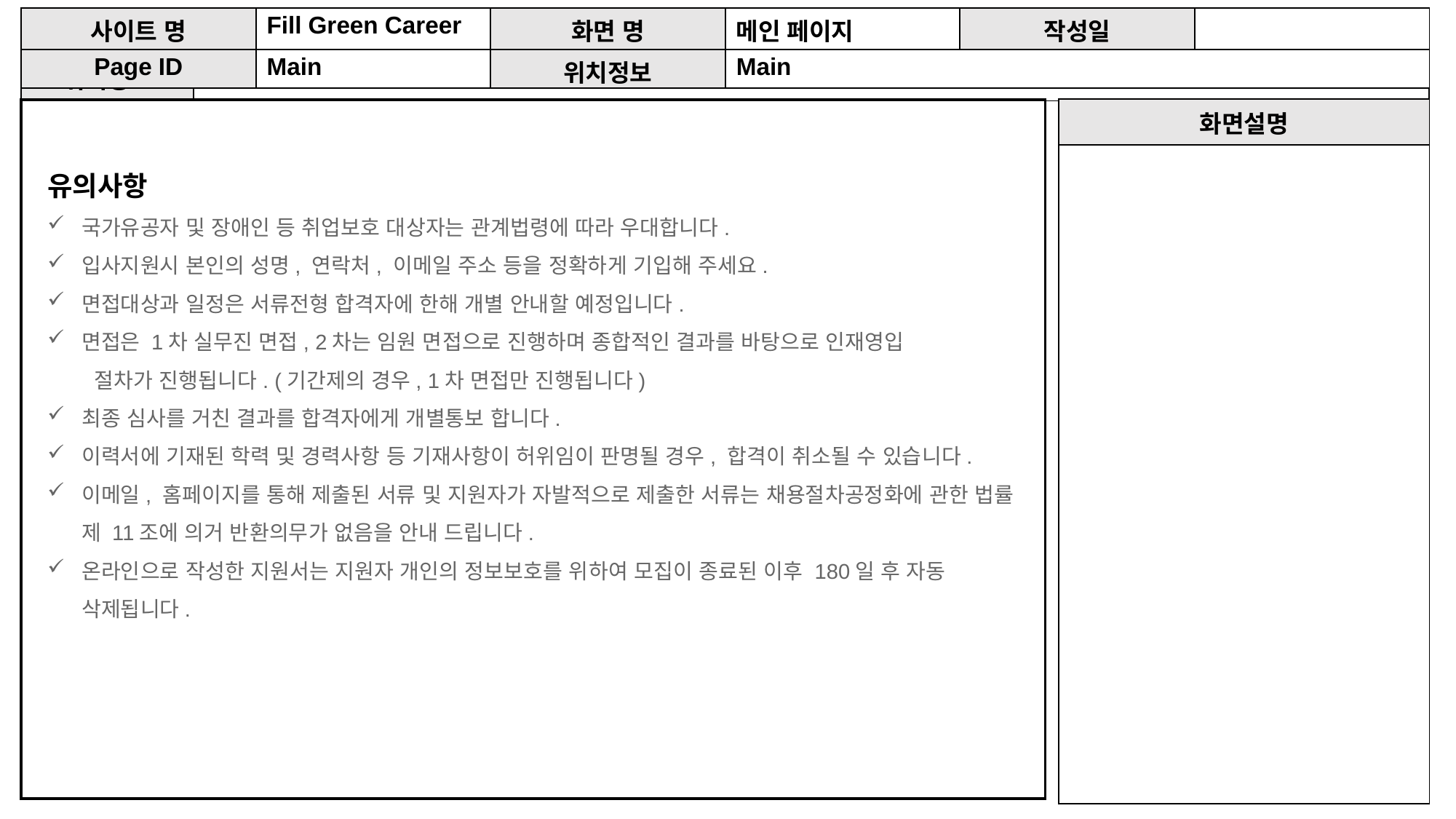

Fill Green Career
| 사이트 명 | Fill Green Career | 화면 명 | 메인 페이지 | 작성일 |  |
| --- | --- | --- | --- | --- | --- |
| Page ID | Main | 위치정보 | Main |  |  |
| 사이트 명 | PURMEE SEARCH | 화면 명 | 영입절차 | 작성일 | 2022-10-08 |
| --- | --- | --- | --- | --- | --- |
| 위치정보 | Process |  |  |  |  |

| 화면설명 |
| --- |
|  |

유의사항
국가유공자 및 장애인 등 취업보호 대상자는 관계법령에 따라 우대합니다.
입사지원시 본인의 성명, 연락처, 이메일 주소 등을 정확하게 기입해 주세요.
면접대상과 일정은 서류전형 합격자에 한해 개별 안내할 예정입니다.
면접은 1차 실무진 면접, 2차는 임원 면접으로 진행하며 종합적인 결과를 바탕으로 인재영입
       절차가 진행됩니다. (기간제의 경우, 1차 면접만 진행됩니다)
최종 심사를 거친 결과를 합격자에게 개별통보 합니다.
이력서에 기재된 학력 및 경력사항 등 기재사항이 허위임이 판명될 경우, 합격이 취소될 수 있습니다.
이메일, 홈페이지를 통해 제출된 서류 및 지원자가 자발적으로 제출한 서류는 채용절차공정화에 관한 법률 제 11조에 의거 반환의무가 없음을 안내 드립니다.
온라인으로 작성한 지원서는 지원자 개인의 정보보호를 위하여 모집이 종료된 이후 180일 후 자동 삭제됩니다.